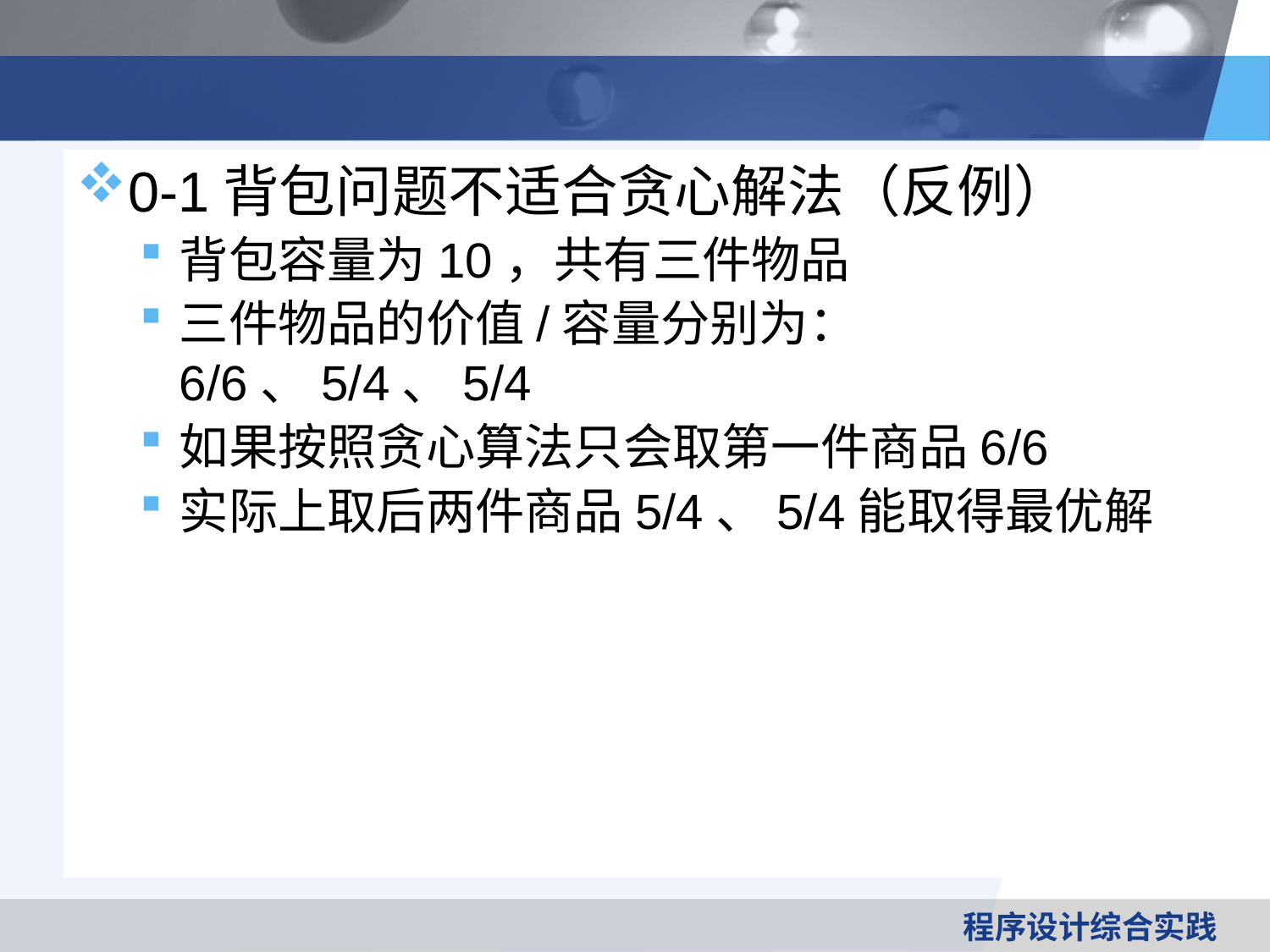

#
0-1背包问题不适合贪心解法（反例）
背包容量为10，共有三件物品
三件物品的价值/容量分别为：6/6、5/4、5/4
如果按照贪心算法只会取第一件商品6/6
实际上取后两件商品5/4、5/4能取得最优解